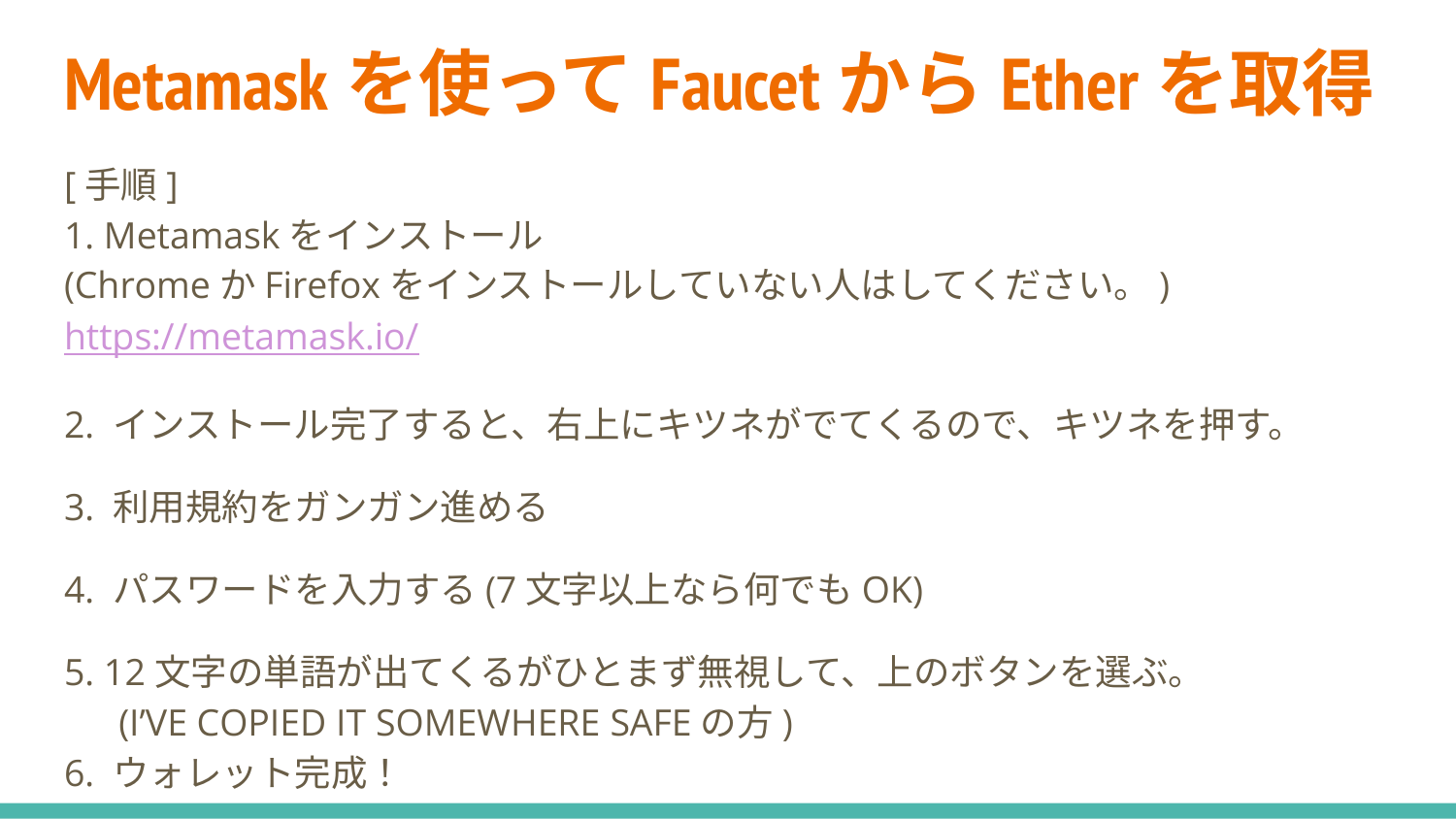

# Metamaskを使ってFaucetからEtherを取得
[手順]
1. Metamaskをインストール
(ChromeかFirefoxをインストールしていない人はしてください。)
https://metamask.io/
2. インストール完了すると、右上にキツネがでてくるので、キツネを押す。
3. 利用規約をガンガン進める
4. パスワードを入力する(7文字以上なら何でもOK)
5. 12文字の単語が出てくるがひとまず無視して、上のボタンを選ぶ。
 　(I’VE COPIED IT SOMEWHERE SAFEの方)
6. ウォレット完成！